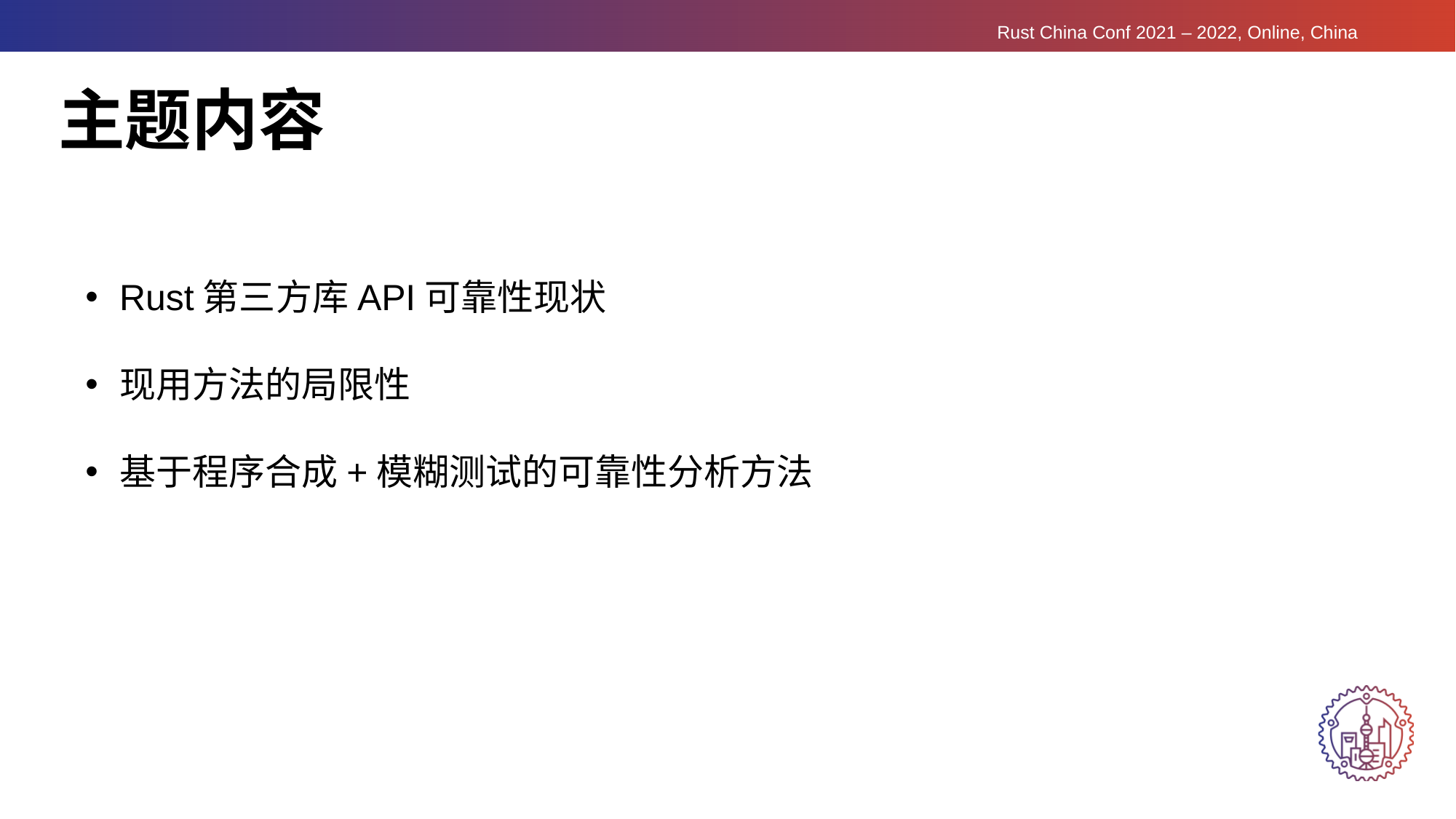

主题内容
Rust第三方库API可靠性现状
现用方法的局限性
基于程序合成+模糊测试的可靠性分析方法